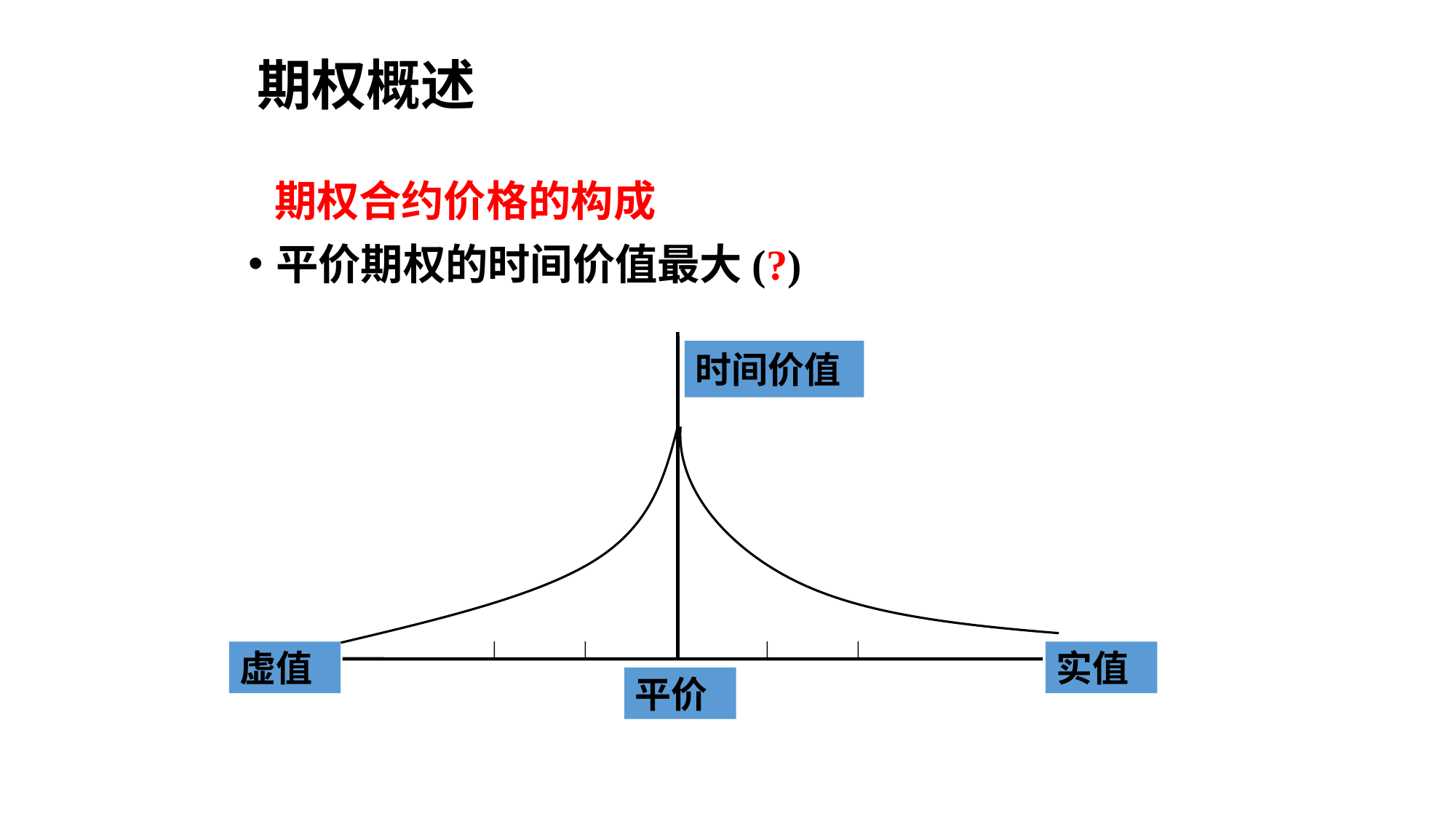

# 期权概述
期权合约价格的构成
平价期权的时间价值最大(?)

时间价值

虚值
实值
平价